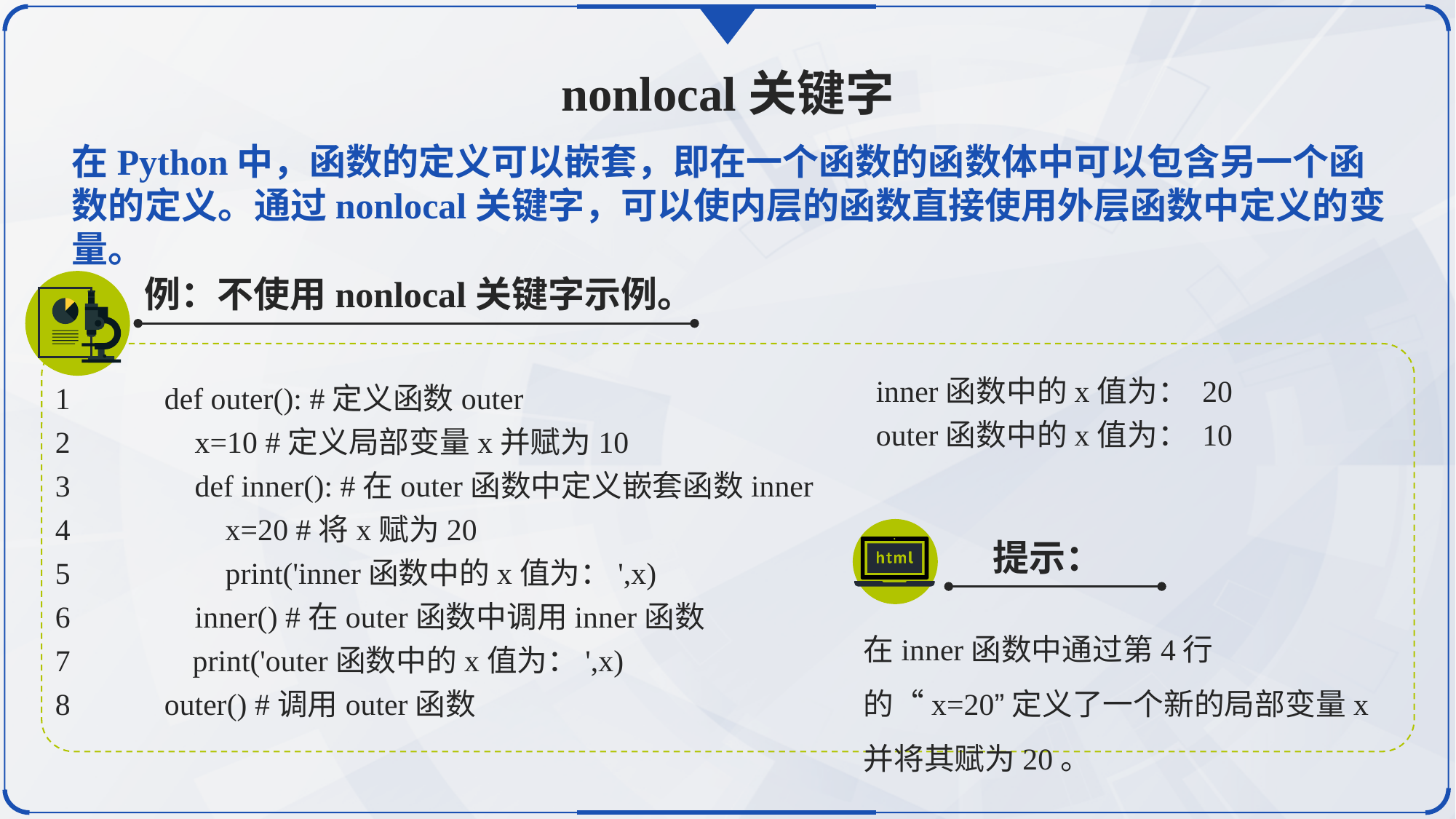

nonlocal关键字
在Python中，函数的定义可以嵌套，即在一个函数的函数体中可以包含另一个函数的定义。通过nonlocal关键字，可以使内层的函数直接使用外层函数中定义的变量。
例：不使用nonlocal关键字示例。

inner函数中的x值为： 20
outer函数中的x值为： 10
1	def outer(): #定义函数outer
2	    x=10 #定义局部变量x并赋为10
3	    def inner(): #在outer函数中定义嵌套函数inner
4	        x=20 #将x赋为20
5	        print('inner函数中的x值为：',x)
6	    inner() #在outer函数中调用inner函数
7                print('outer函数中的x值为：',x)
8	outer() #调用outer函数

提示：
在inner函数中通过第4行的“x=20”定义了一个新的局部变量x并将其赋为20。